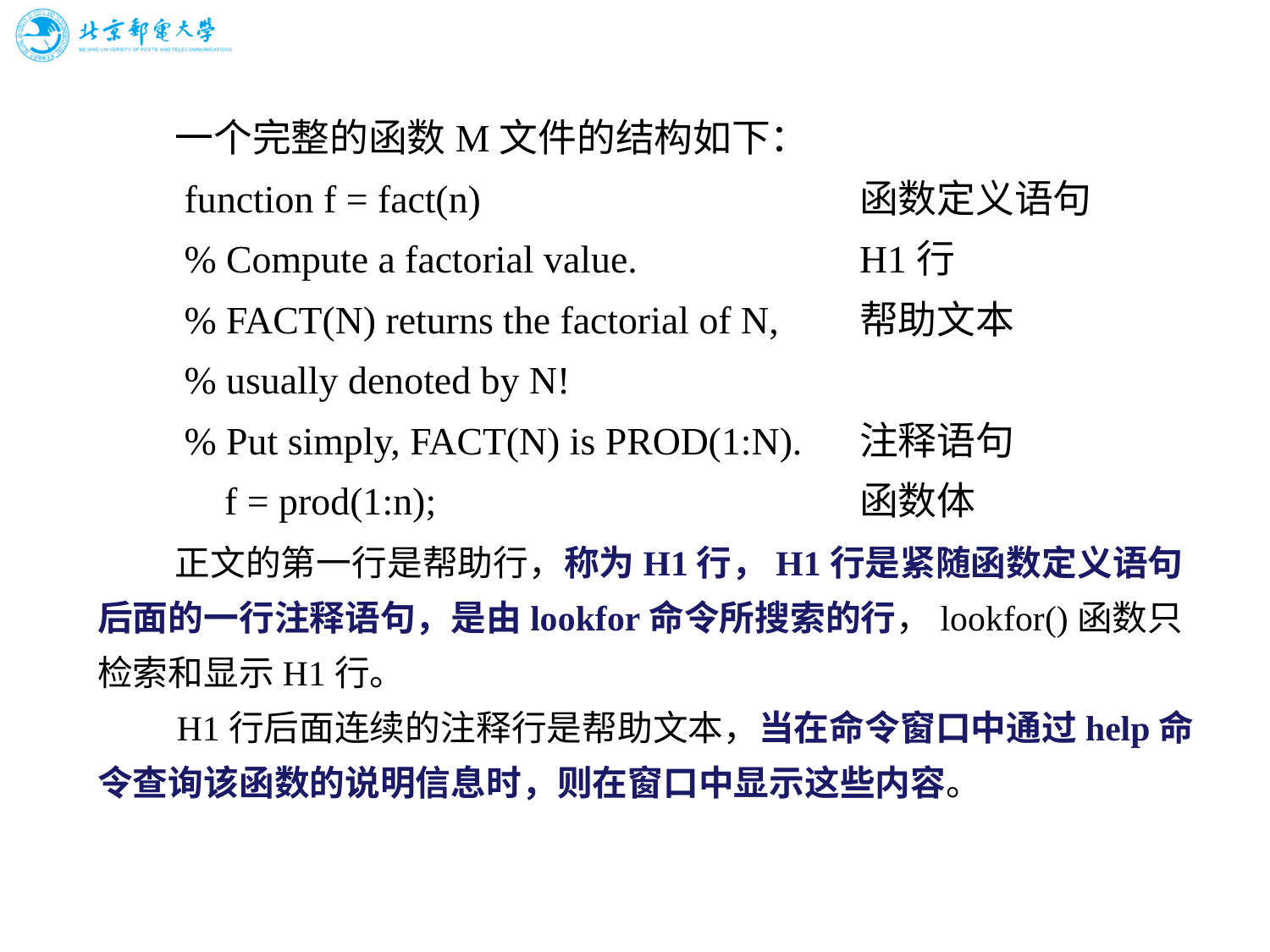

# 一个完整的函数M文件的结构如下： 　　function f = fact(n)                  		函数定义语句 　　% Compute a factorial value.           	H1行 　　% FACT(N) returns the factorial of N,   	帮助文本 　　% usually denoted by N! 　　% Put simply, FACT(N) is PROD(1:N).    	注释语句 　　	f = prod(1:n);                         		函数体 　　正文的第一行是帮助行，称为H1行，H1行是紧随函数定义语句后面的一行注释语句，是由lookfor命令所搜索的行，lookfor()函数只检索和显示H1行。 　　H1行后面连续的注释行是帮助文本，当在命令窗口中通过help命令查询该函数的说明信息时，则在窗口中显示这些内容。